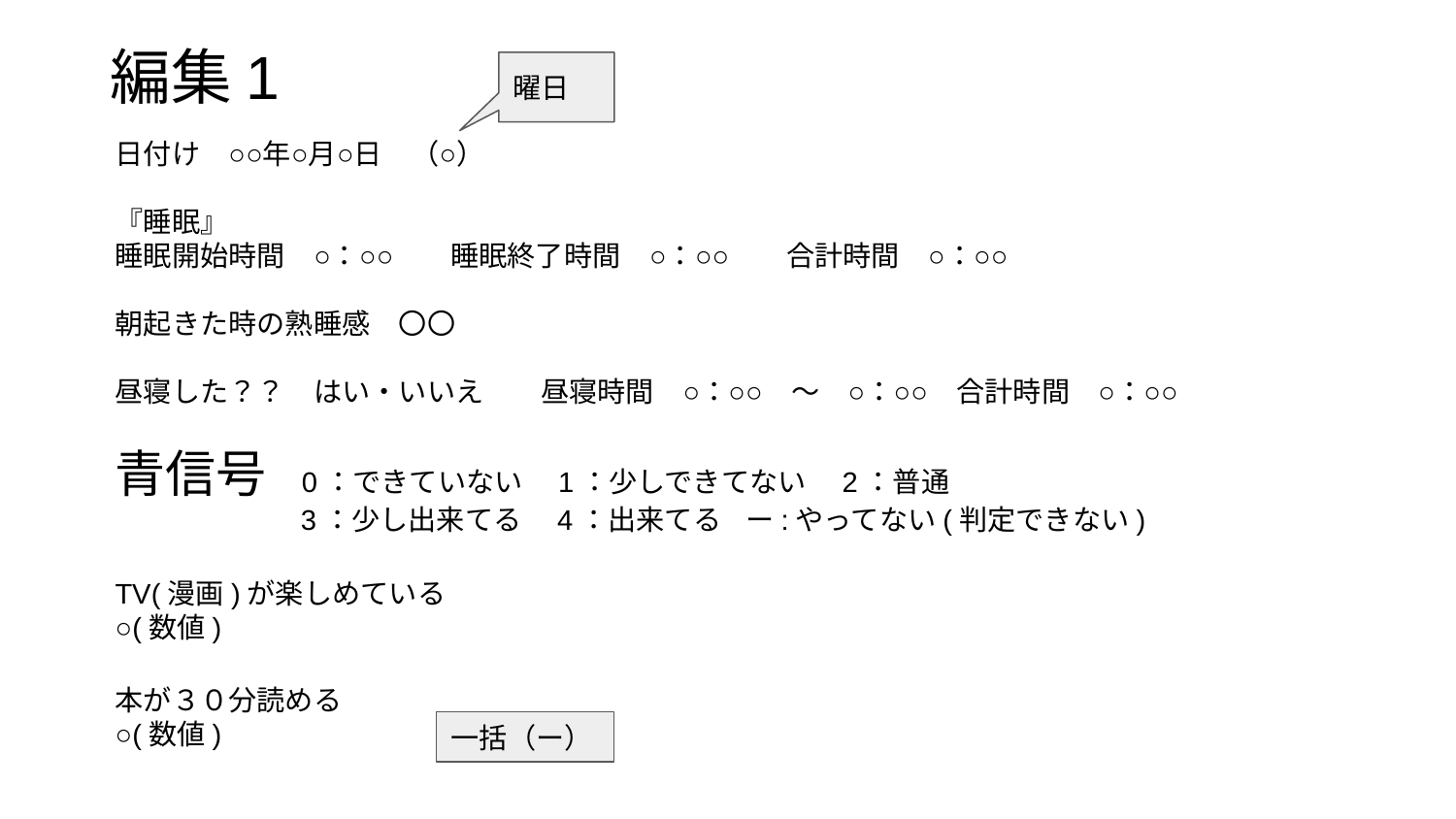

編集1
曜日
日付け　○○年○月○日　（○）

『睡眠』
睡眠開始時間　○：○○　　睡眠終了時間　○：○○　　合計時間　○：○○

朝起きた時の熟睡感　〇〇

昼寝した？？　はい・いいえ　　昼寝時間　○：○○　〜　○：○○　合計時間　○：○○

青信号　0：できていない　1：少しできてない　2：普通
     3：少し出来てる　4：出来てる   ー:やってない(判定できない)

TV(漫画)が楽しめている
○(数値)

本が３０分読める
○(数値)

一括（ー）